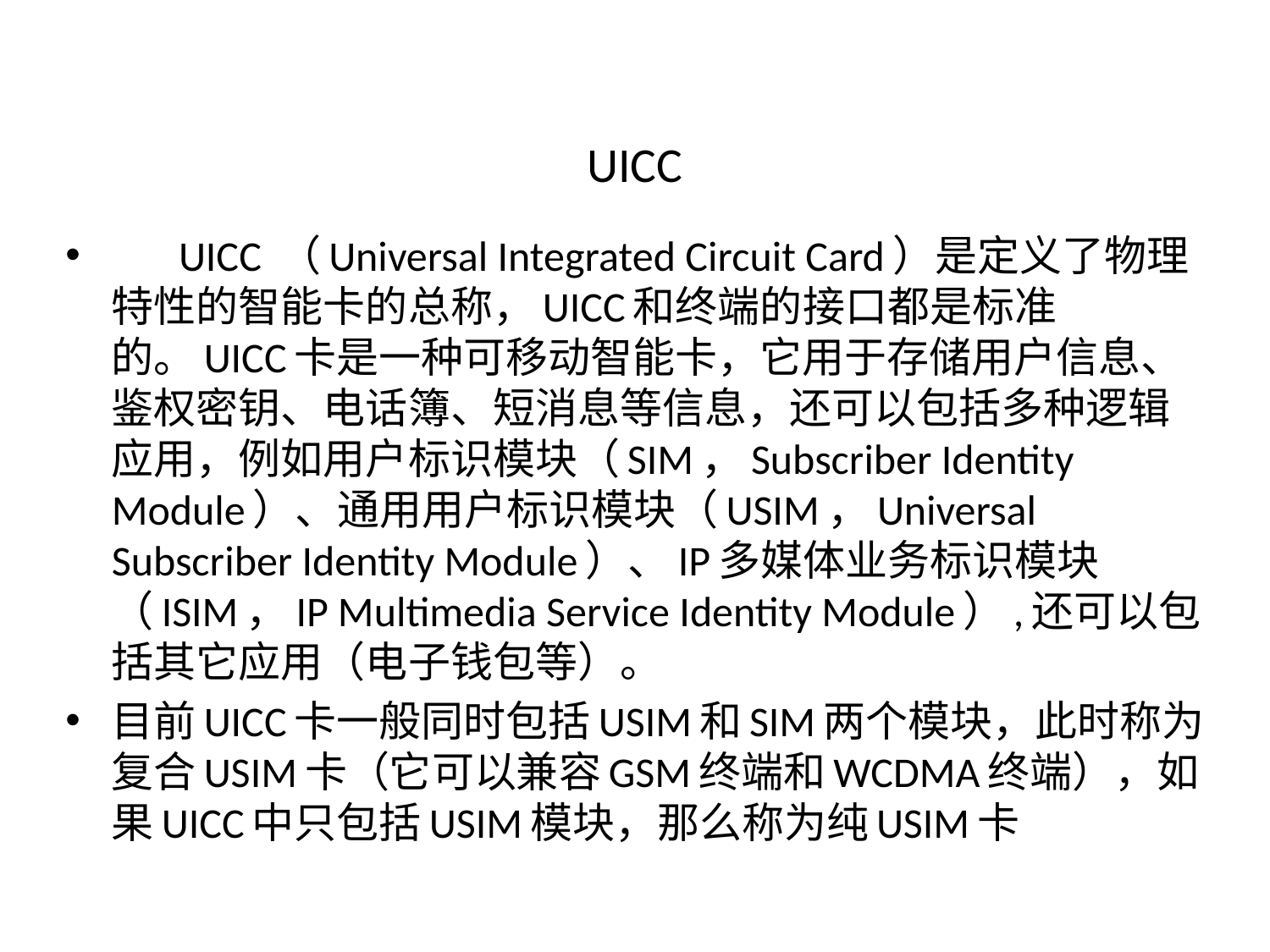

# UICC
 　UICC （Universal Integrated Circuit Card）是定义了物理特性的智能卡的总称，UICC和终端的接口都是标准的。UICC卡是一种可移动智能卡，它用于存储用户信息、鉴权密钥、电话簿、短消息等信息，还可以包括多种逻辑应用，例如用户标识模块（SIM，Subscriber Identity Module）、通用用户标识模块（USIM，Universal Subscriber Identity Module）、IP多媒体业务标识模块（ISIM，IP Multimedia Service Identity Module）,还可以包括其它应用（电子钱包等）。
目前UICC卡一般同时包括USIM和SIM两个模块，此时称为复合USIM卡（它可以兼容GSM终端和WCDMA终端），如果UICC中只包括USIM模块，那么称为纯USIM卡